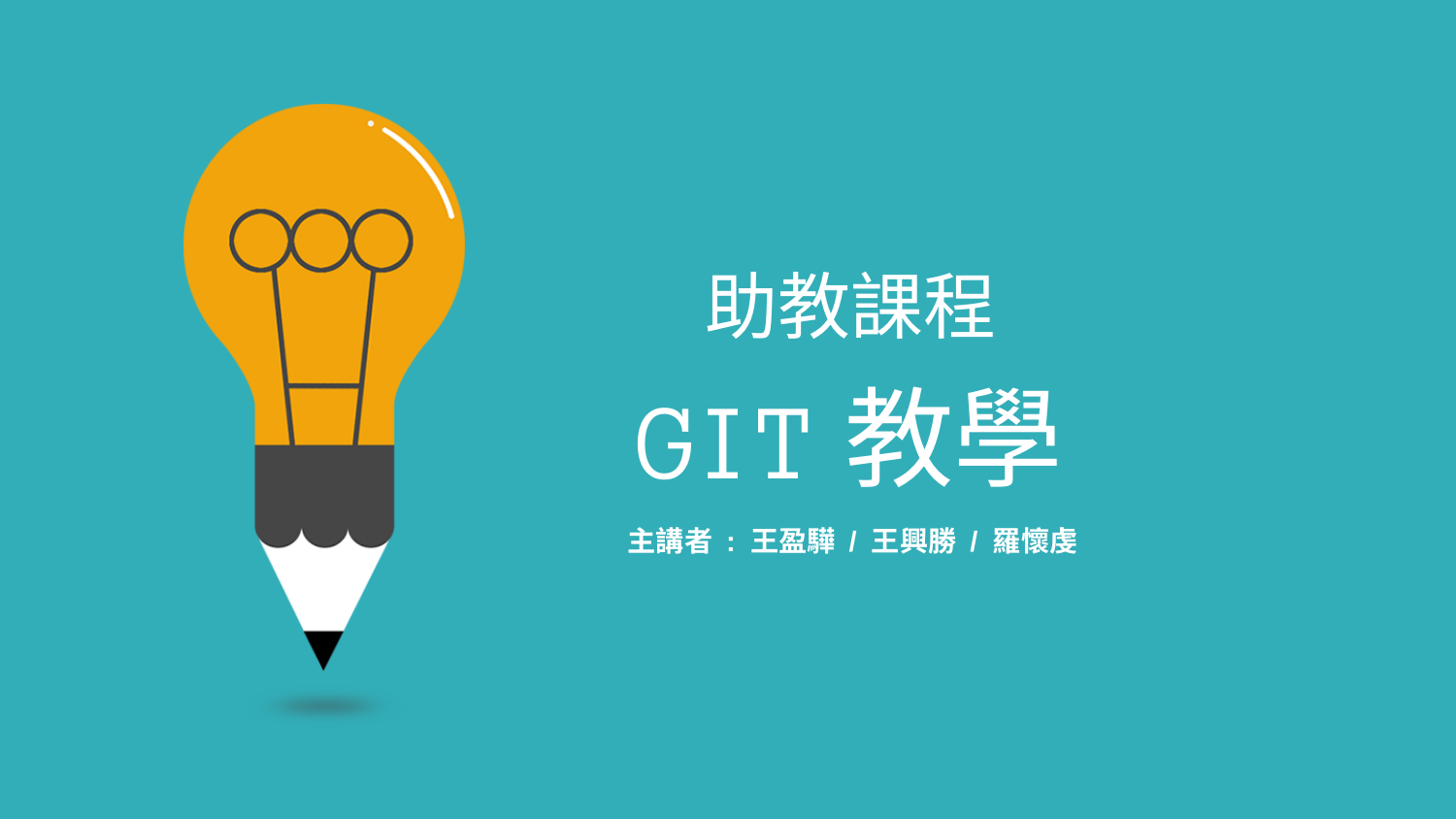

助教課程
GIT教學
主講者 : 王盈驊 / 王興勝 / 羅懷虔